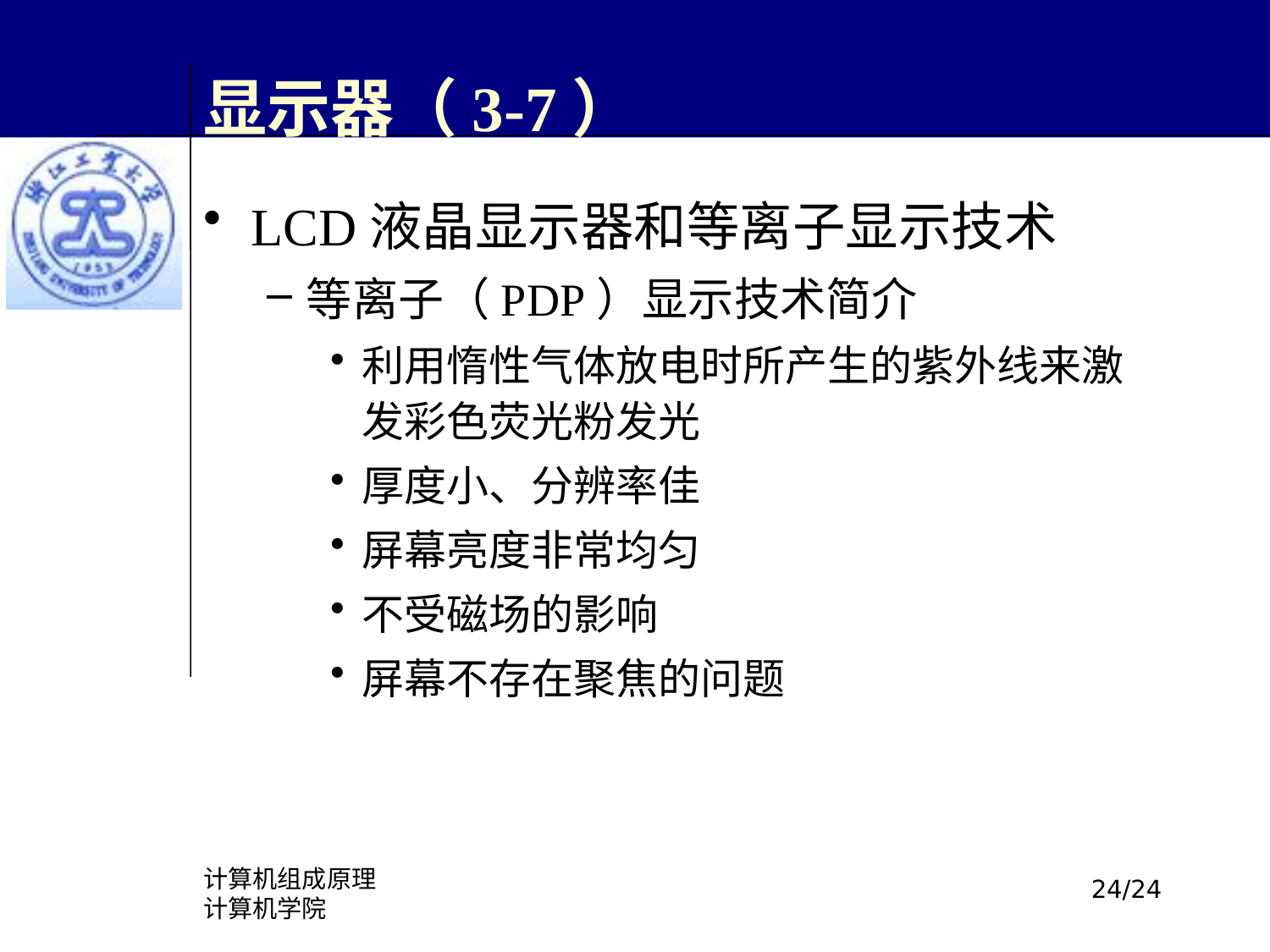

# 显示器（3-7）
LCD液晶显示器和等离子显示技术
等离子（PDP）显示技术简介
利用惰性气体放电时所产生的紫外线来激发彩色荧光粉发光
厚度小、分辨率佳
屏幕亮度非常均匀
不受磁场的影响
屏幕不存在聚焦的问题

计算机组成原理
计算机学院
24/24